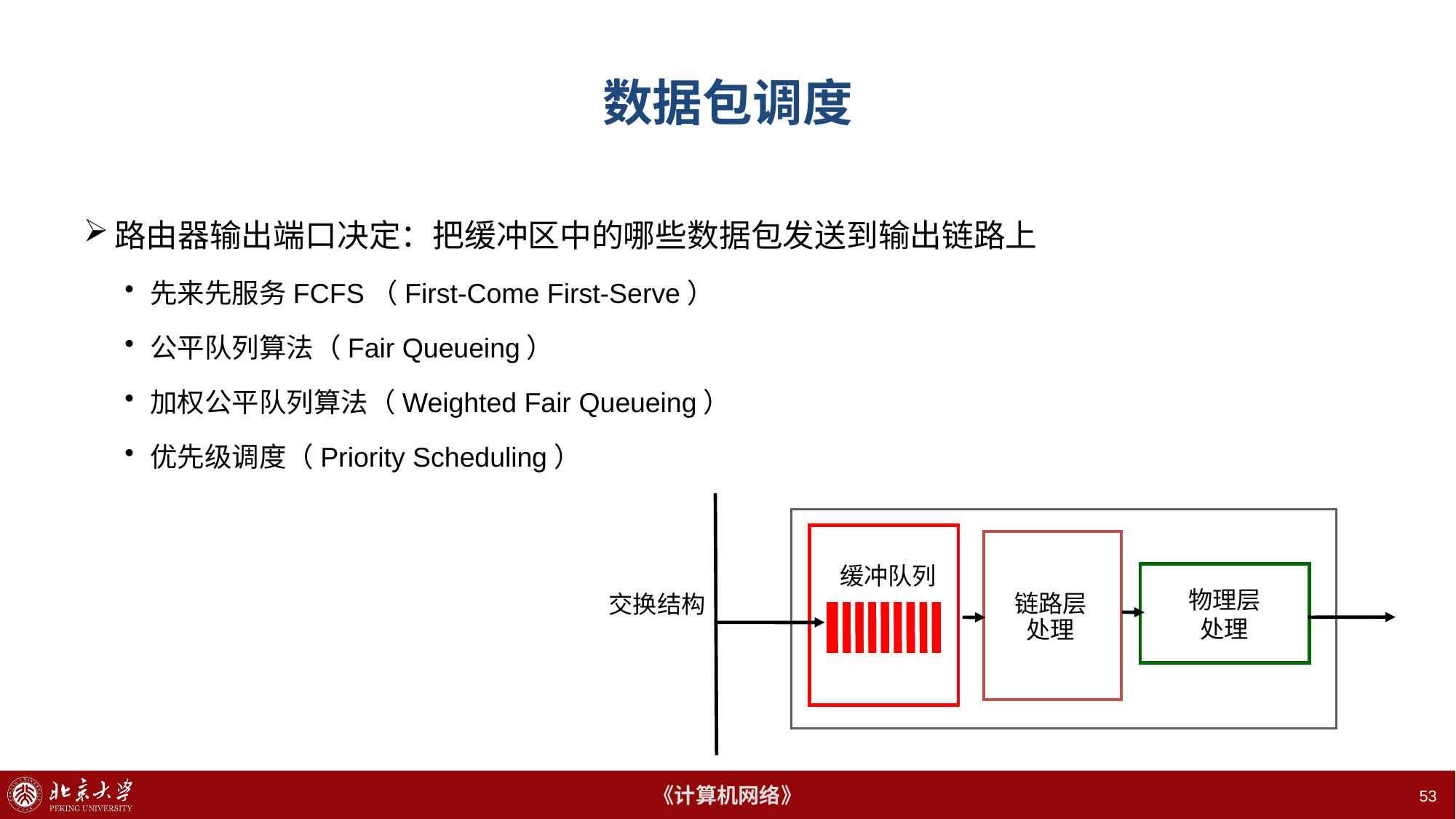

# 数据包调度
路由器输出端口决定：把缓冲区中的哪些数据包发送到输出链路上
先来先服务FCFS（First-Come First-Serve）
公平队列算法（Fair Queueing）
加权公平队列算法（Weighted Fair Queueing）
优先级调度（Priority Scheduling）

缓冲队列

交换结构
物理层
处理
链路层
处理

53